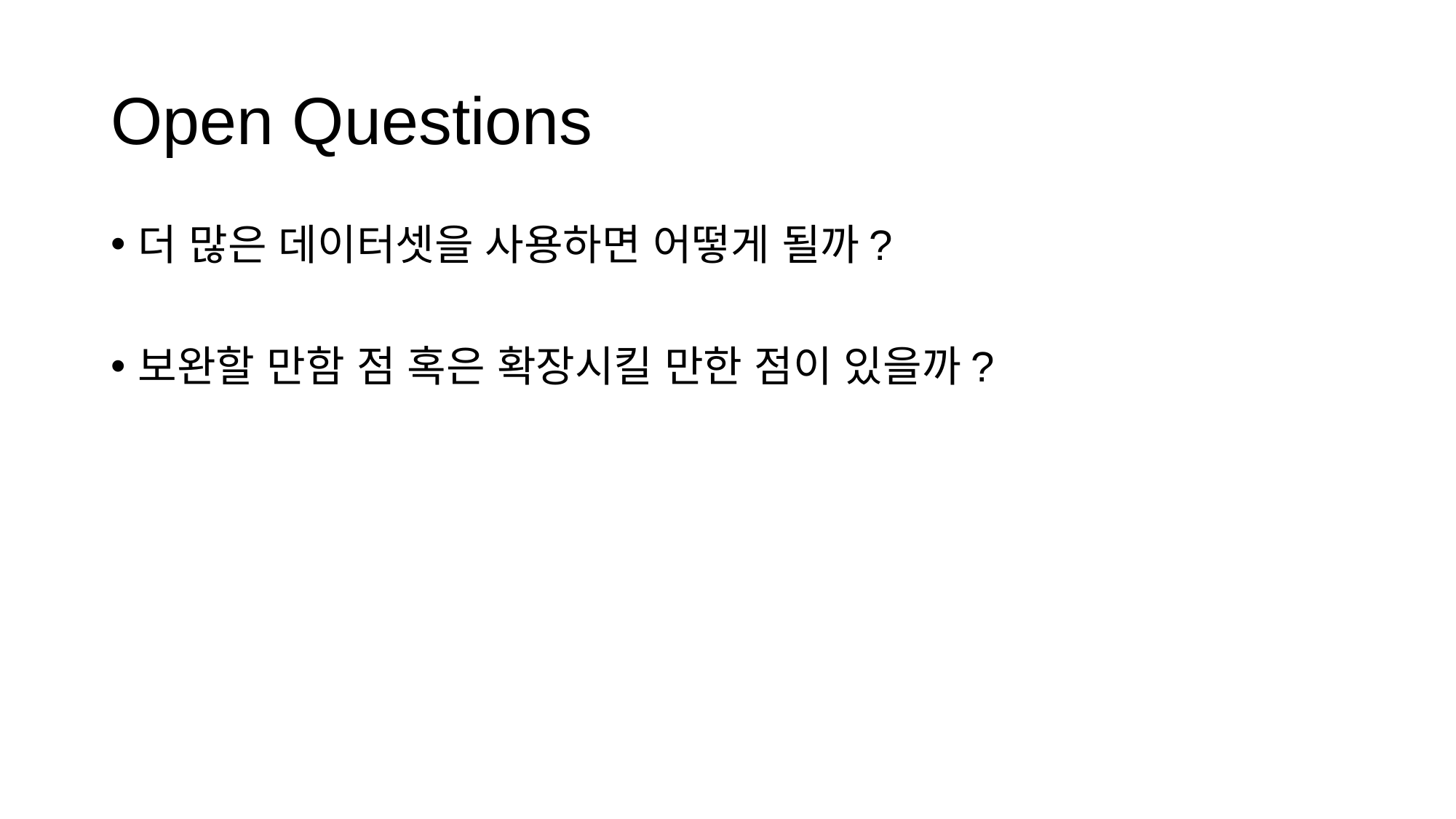

# Open Questions
더 많은 데이터셋을 사용하면 어떻게 될까?

보완할 만함 점 혹은 확장시킬 만한 점이 있을까?